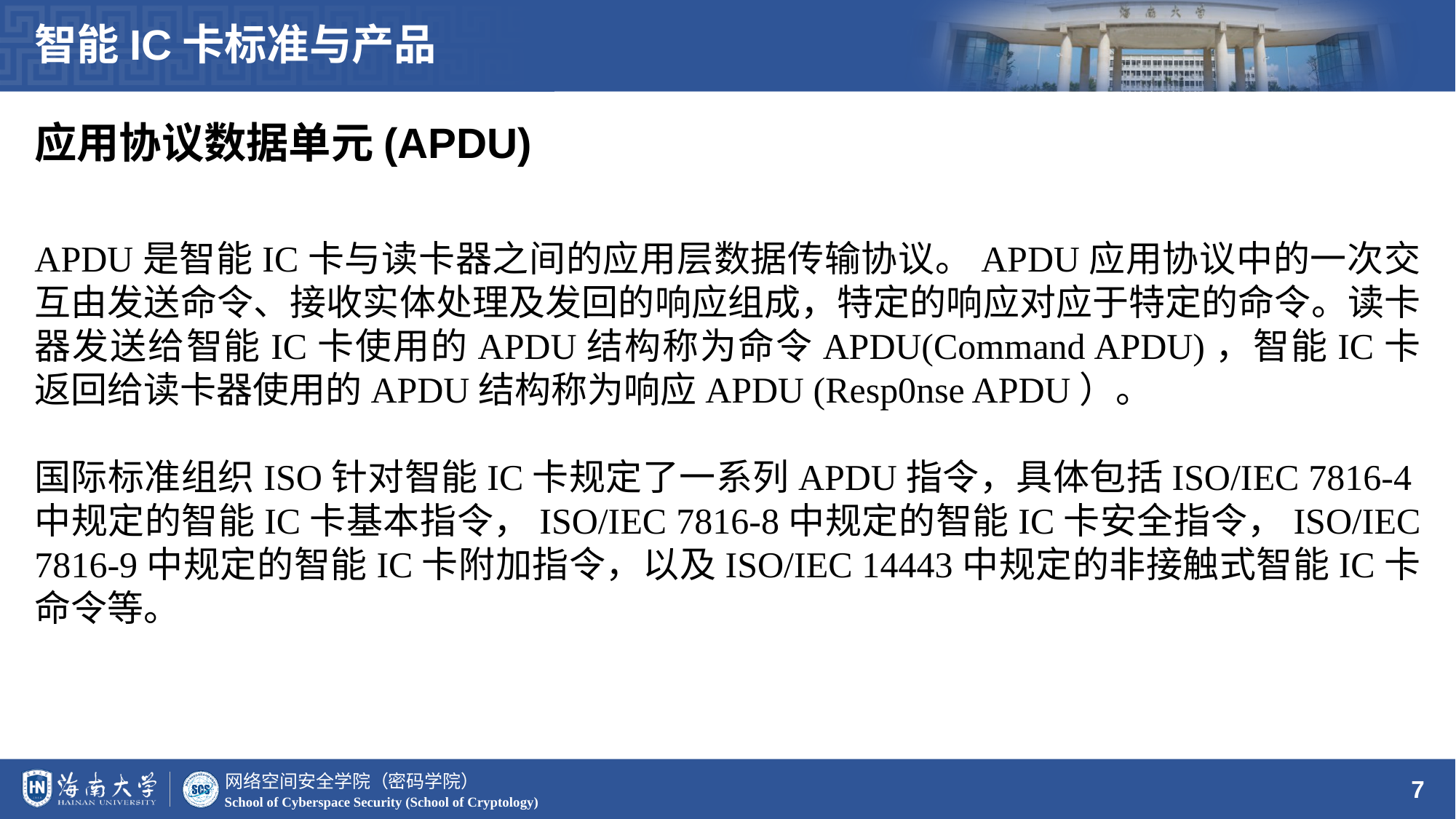

智能IC卡标准与产品

应用协议数据单元(APDU)

APDU是智能IC卡与读卡器之间的应用层数据传输协议。APDU应用协议中的一次交互由发送命令、接收实体处理及发回的响应组成，特定的响应对应于特定的命令。读卡器发送给智能IC卡使用的APDU结构称为命令APDU(Command APDU)，智能IC卡返回给读卡器使用的APDU结构称为响应APDU (Resp0nse APDU）。

国际标准组织ISO针对智能IC卡规定了一系列APDU指令，具体包括ISO/IEC 7816-4中规定的智能IC卡基本指令，ISO/IEC 7816-8中规定的智能IC卡安全指令，ISO/IEC 7816-9中规定的智能IC卡附加指令，以及ISO/IEC 14443中规定的非接触式智能IC卡命令等。

7